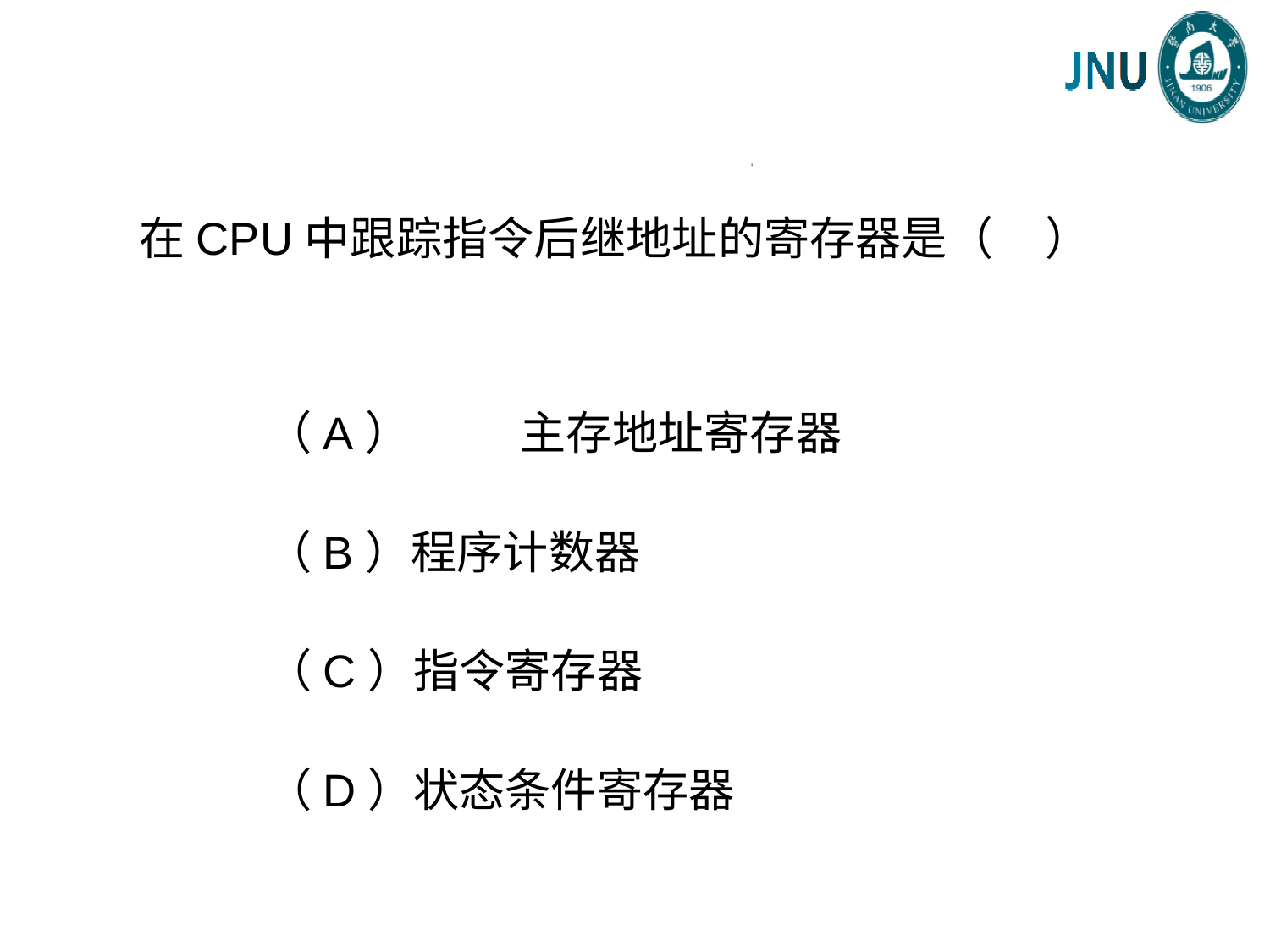

在CPU中跟踪指令后继地址的寄存器是（     ）
（A）	主存地址寄存器
（B）程序计数器
（C）指令寄存器
（D）状态条件寄存器